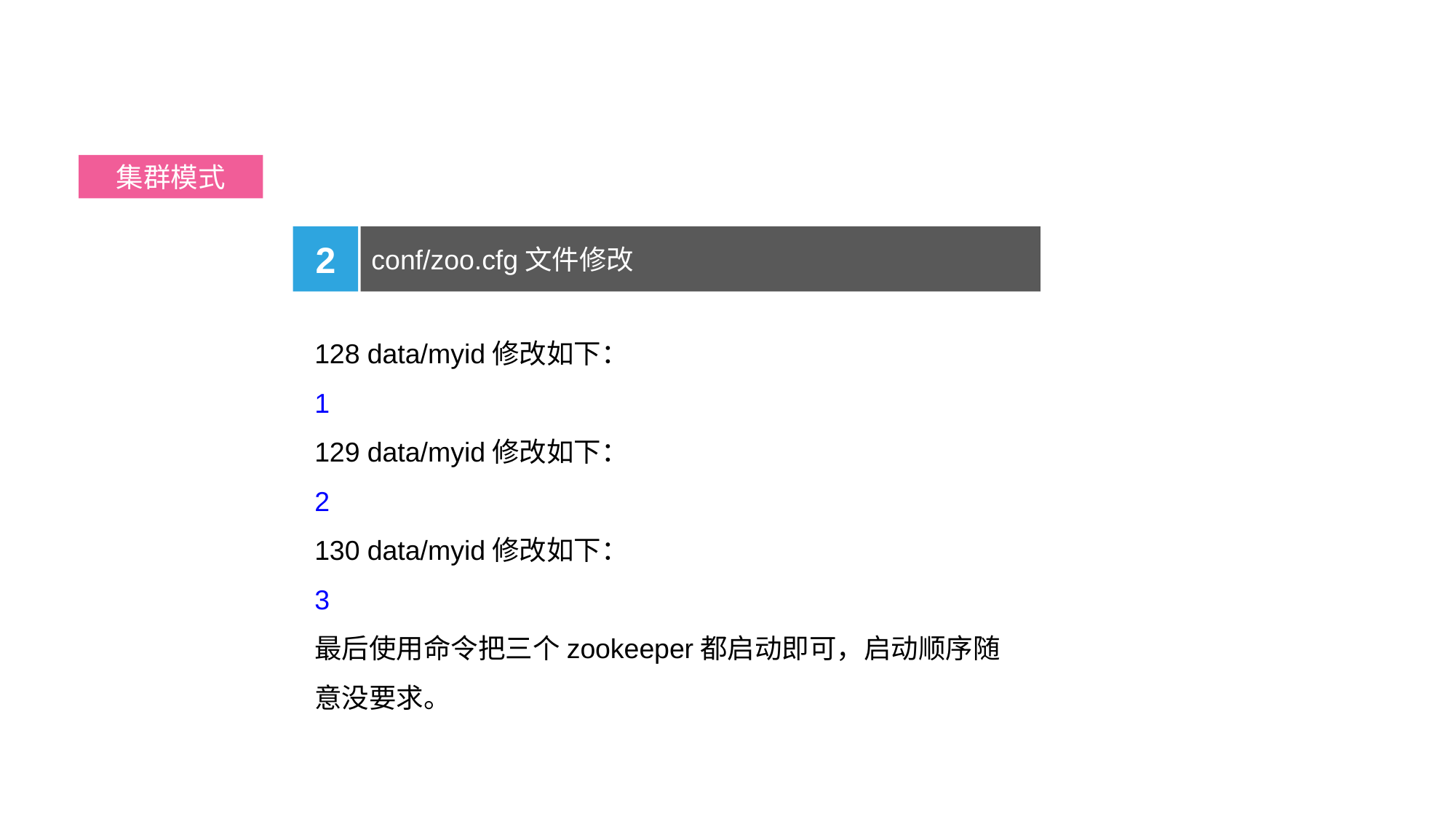

第十章    安装部署
集群模式
2
conf/zoo.cfg文件修改
128 data/myid修改如下：
1
129 data/myid修改如下：
2
130 data/myid修改如下：
3
最后使用命令把三个zookeeper都启动即可，启动顺序随意没要求。